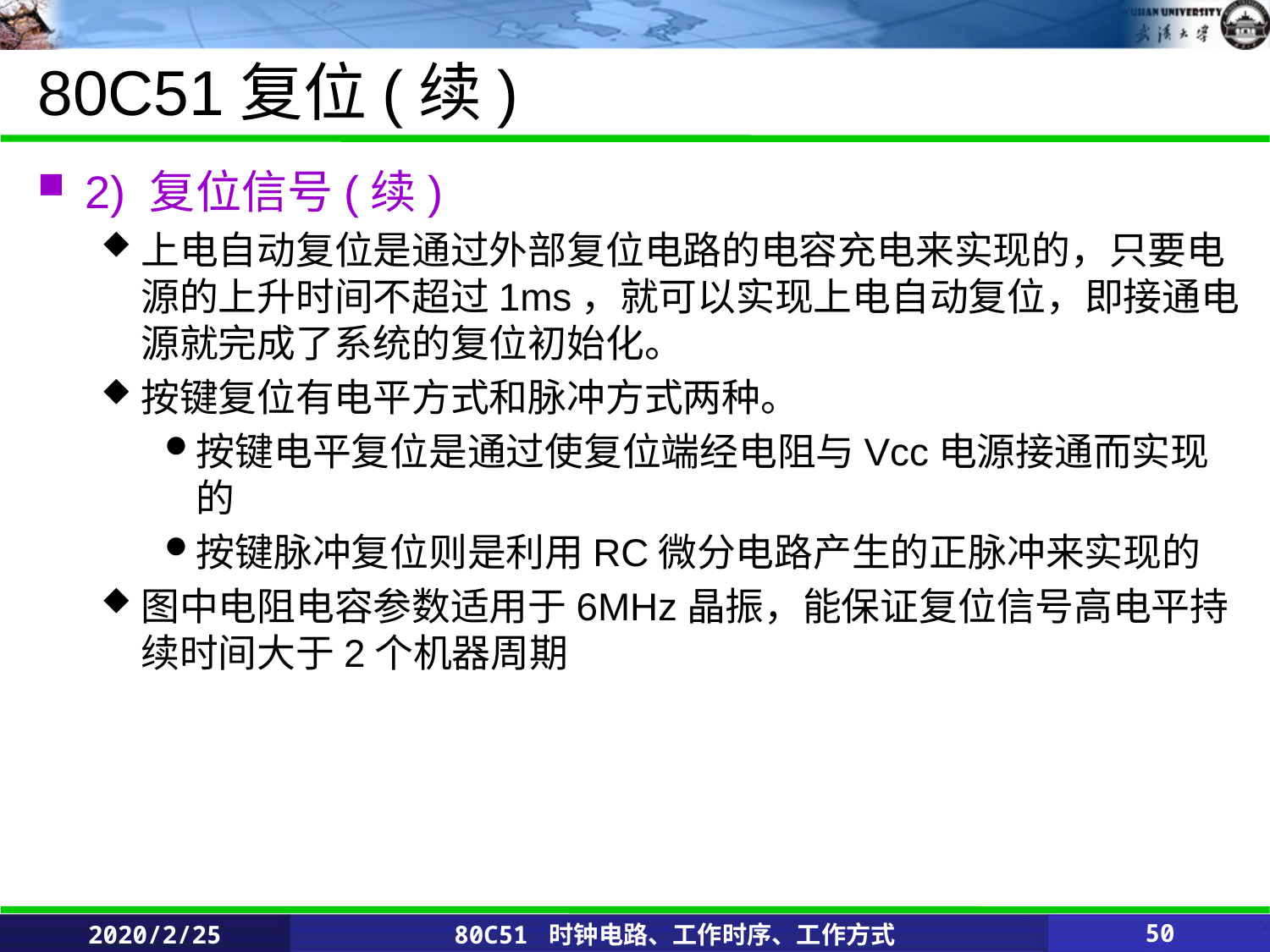

# 80C51复位(续)
2) 复位信号(续)
上电自动复位是通过外部复位电路的电容充电来实现的，只要电源的上升时间不超过1ms，就可以实现上电自动复位，即接通电源就完成了系统的复位初始化。
按键复位有电平方式和脉冲方式两种。
按键电平复位是通过使复位端经电阻与Vcc电源接通而实现的
按键脉冲复位则是利用RC微分电路产生的正脉冲来实现的
图中电阻电容参数适用于6MHz晶振，能保证复位信号高电平持续时间大于2个机器周期
2020/2/25
80C51 时钟电路、工作时序、工作方式
50